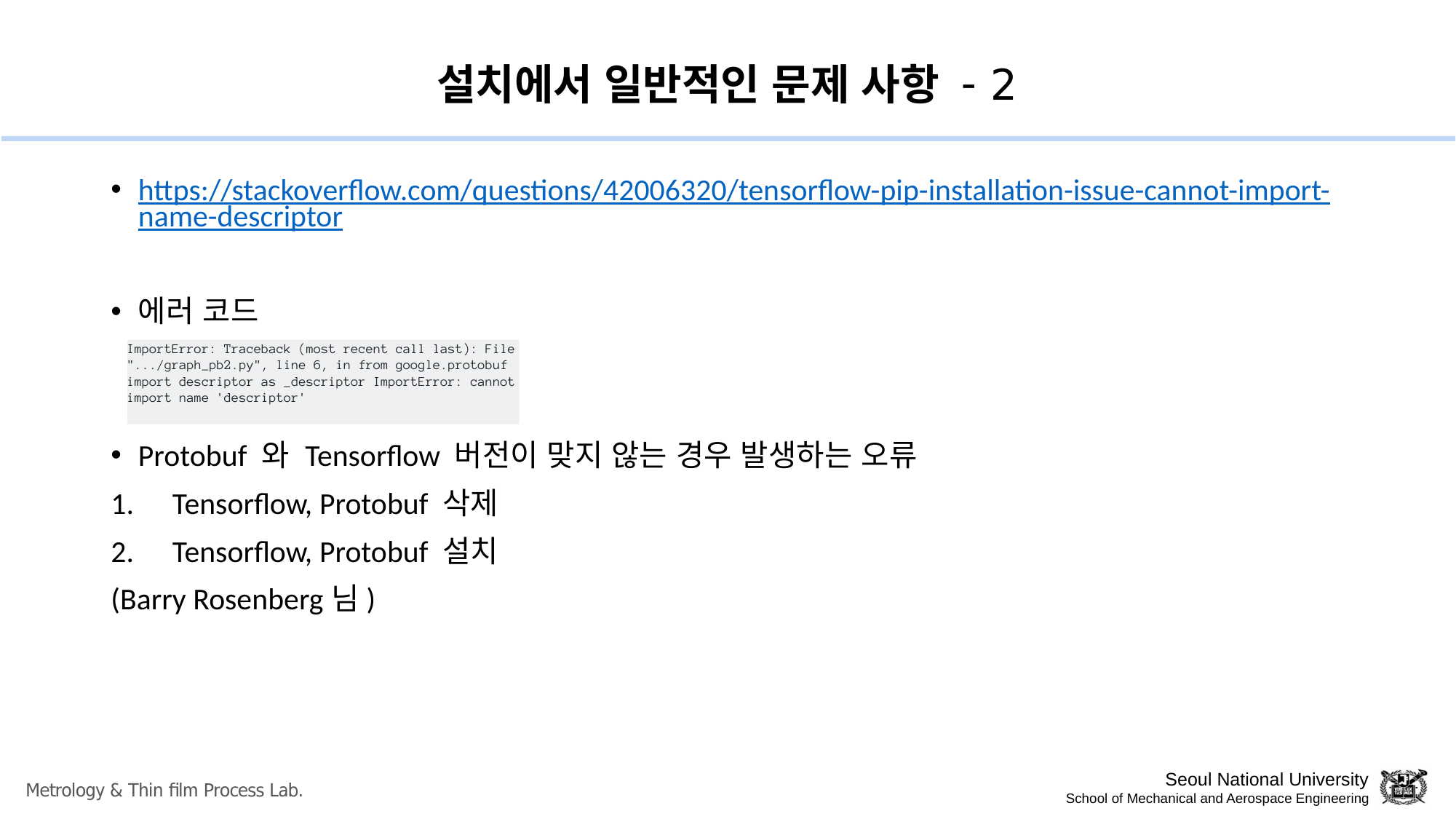

# 설치에서 일반적인 문제 사항 - 2
https://stackoverflow.com/questions/42006320/tensorflow-pip-installation-issue-cannot-import-name-descriptor

에러 코드

Protobuf 와 Tensorflow 버전이 맞지 않는 경우 발생하는 오류
Tensorflow, Protobuf 삭제
Tensorflow, Protobuf 설치
(Barry Rosenberg님)

ImportError: Traceback (most recent call last): File ".../graph_pb2.py", line 6, in from google.protobuf import descriptor as _descriptor ImportError: cannot import name 'descriptor'